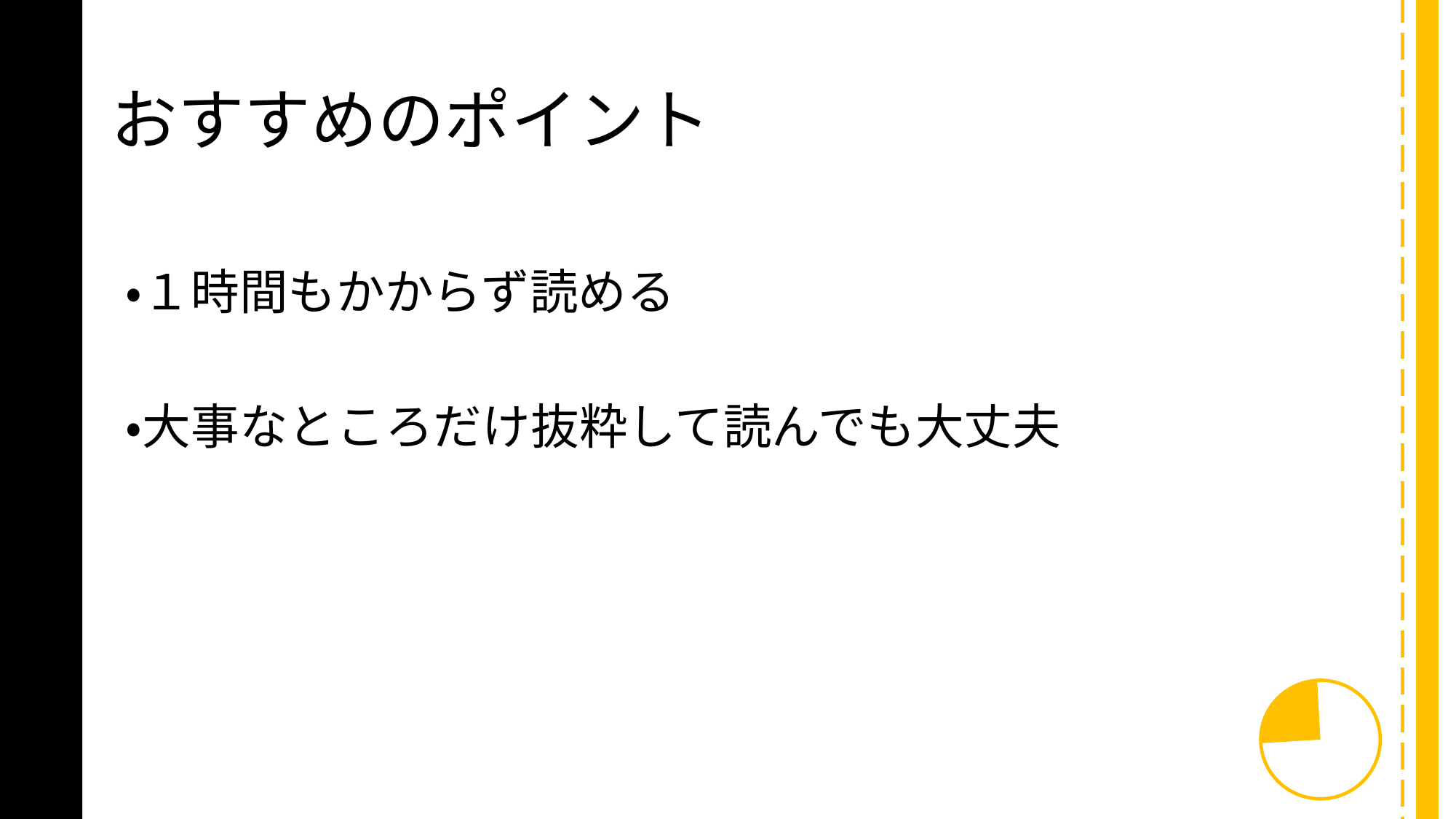

# おすすめのポイント
・１時間もかからず読める

・大事なところだけ抜粋して読んでも大丈夫